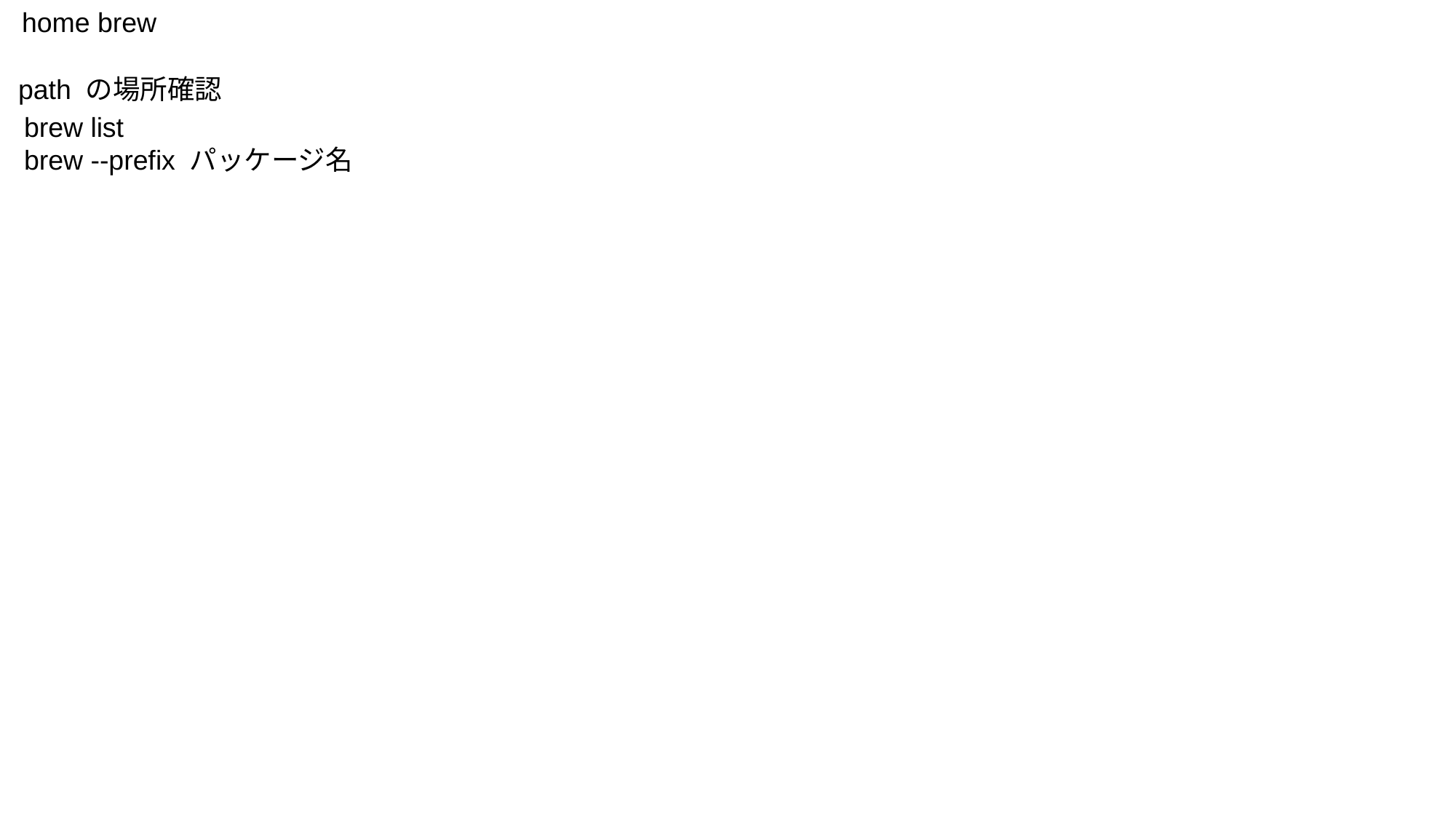

home brew

 path の場所確認
 brew list
 brew --prefix パッケージ名